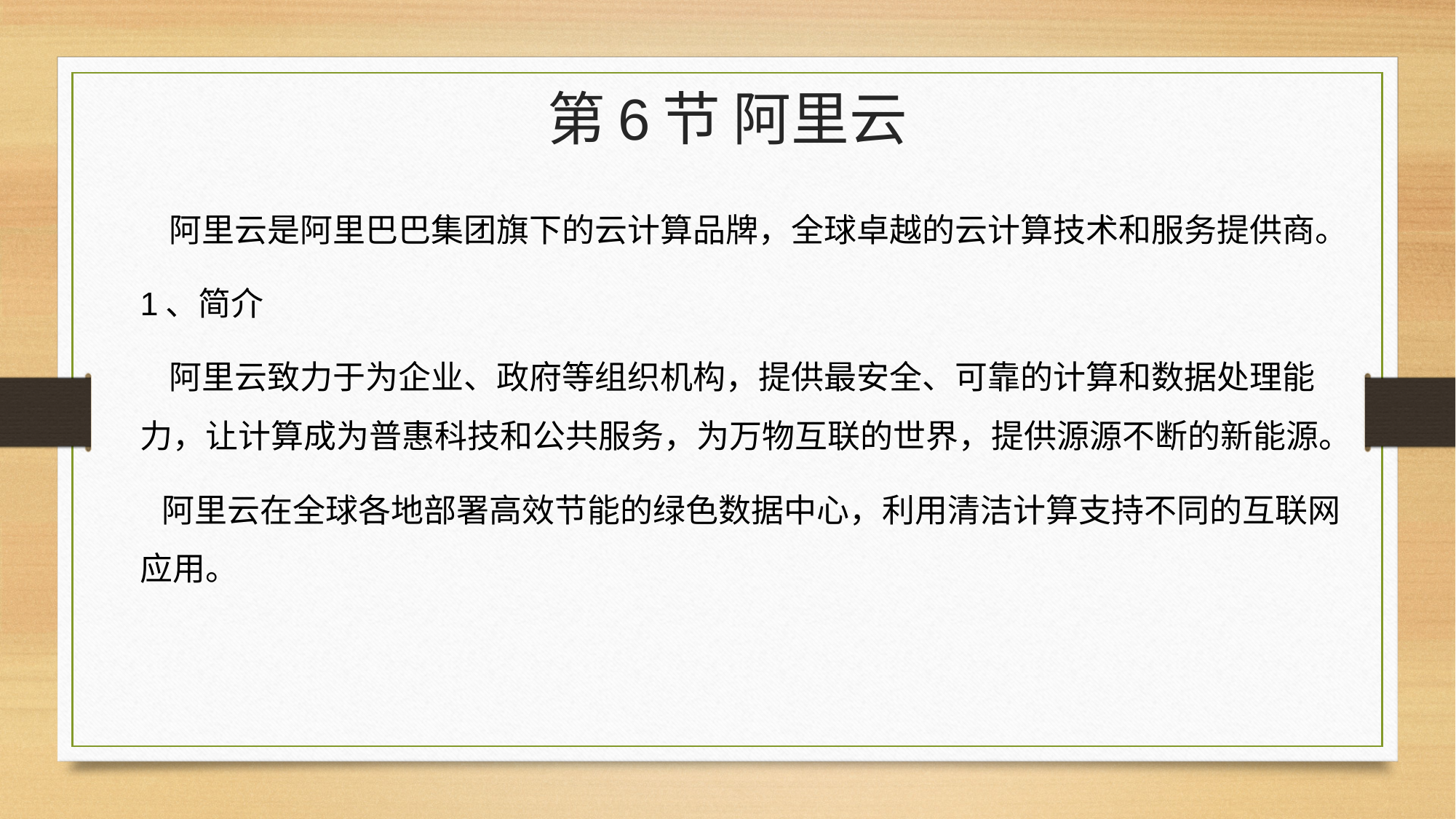

# 第6节 阿里云
   阿里云是阿里巴巴集团旗下的云计算品牌，全球卓越的云计算技术和服务提供商。
1、简介
   阿里云致力于为企业、政府等组织机构，提供最安全、可靠的计算和数据处理能力，让计算成为普惠科技和公共服务，为万物互联的世界，提供源源不断的新能源。
  阿里云在全球各地部署高效节能的绿色数据中心，利用清洁计算支持不同的互联网应用。